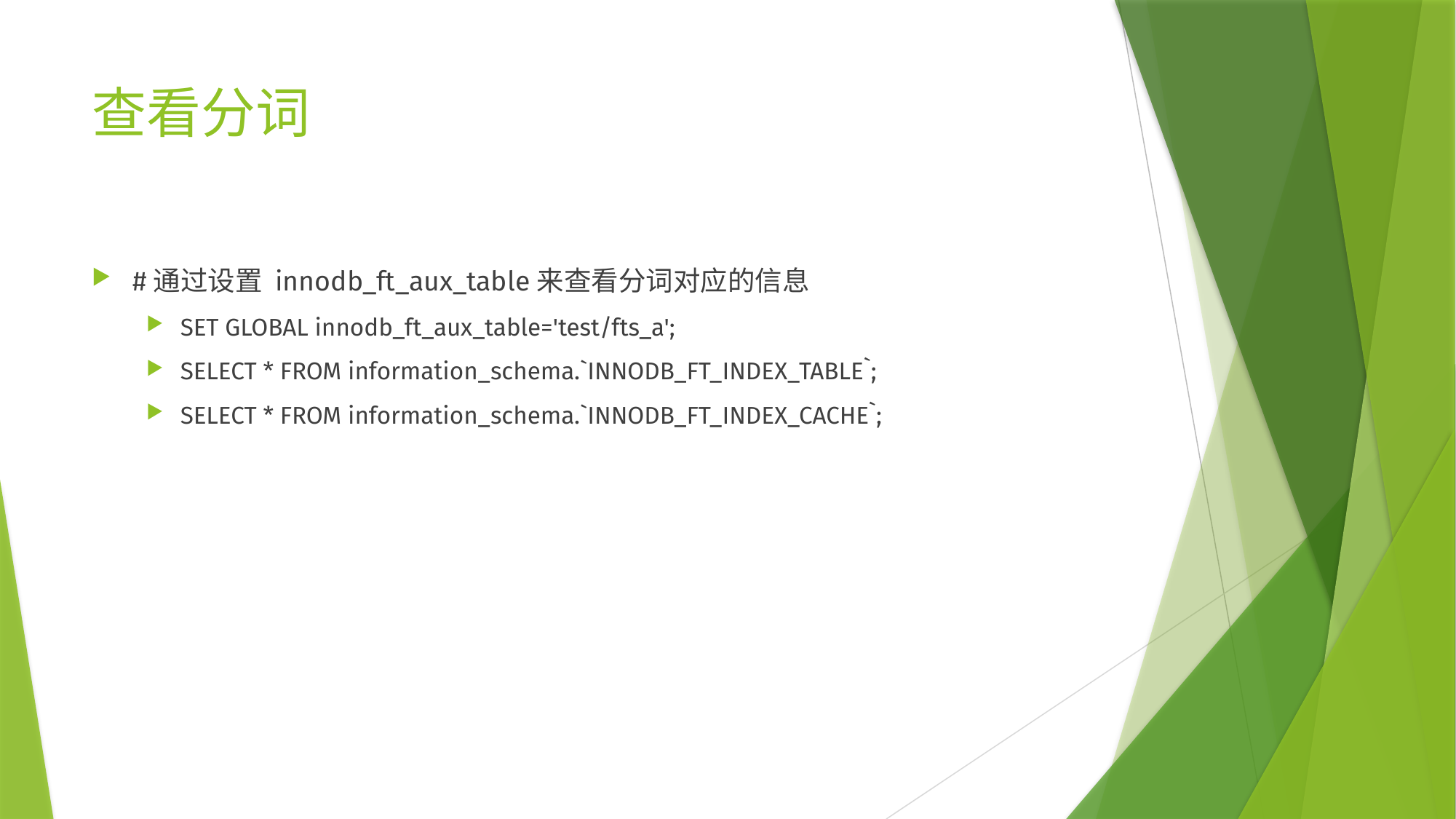

# 查看分词
#通过设置 innodb_ft_aux_table来查看分词对应的信息
SET GLOBAL innodb_ft_aux_table='test/fts_a';
SELECT * FROM information_schema.`INNODB_FT_INDEX_TABLE`;
SELECT * FROM information_schema.`INNODB_FT_INDEX_CACHE`;